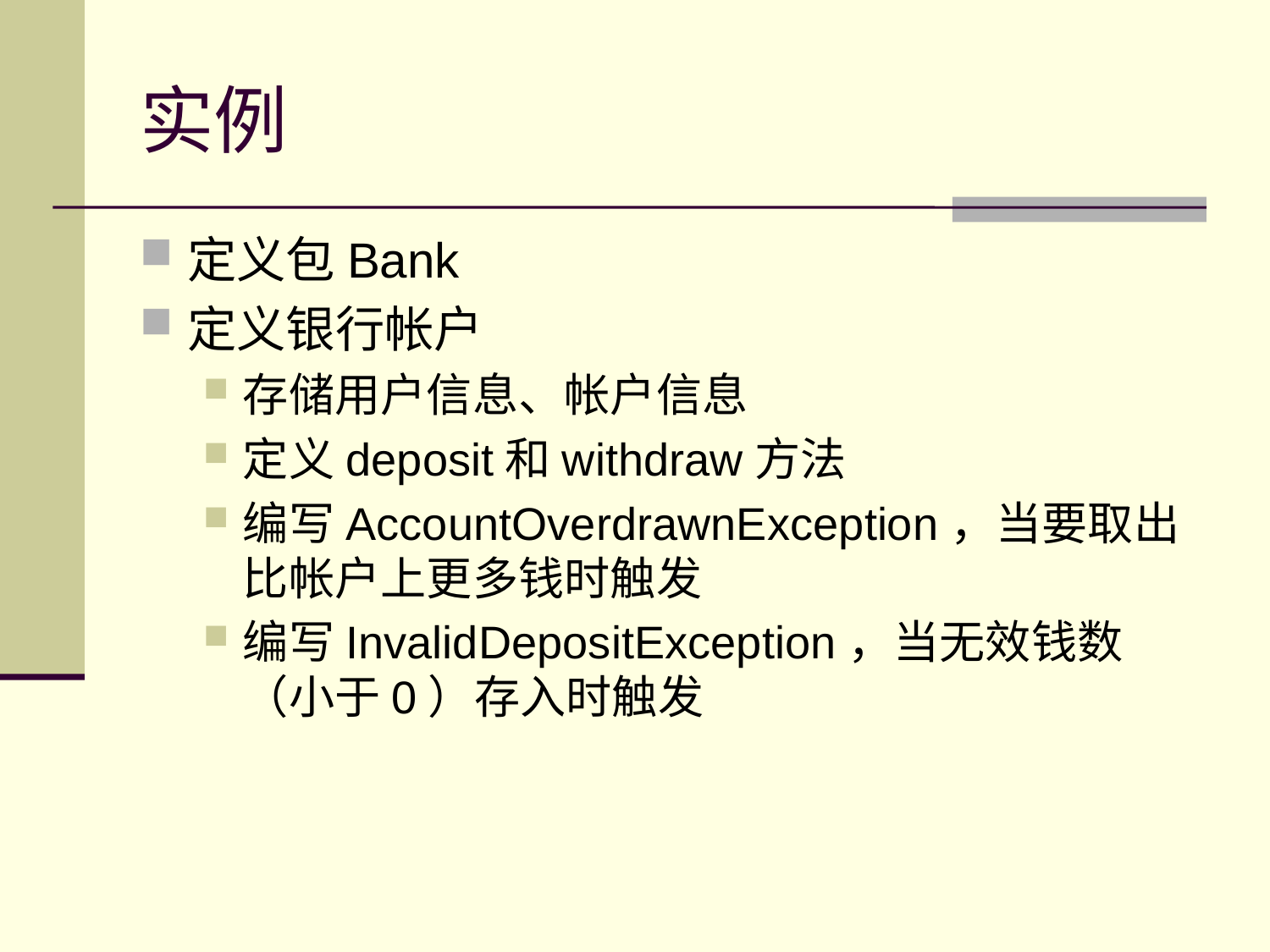

# 实例
定义包Bank
定义银行帐户
存储用户信息、帐户信息
定义deposit和withdraw方法
编写AccountOverdrawnException，当要取出比帐户上更多钱时触发
编写InvalidDepositException，当无效钱数（小于0）存入时触发